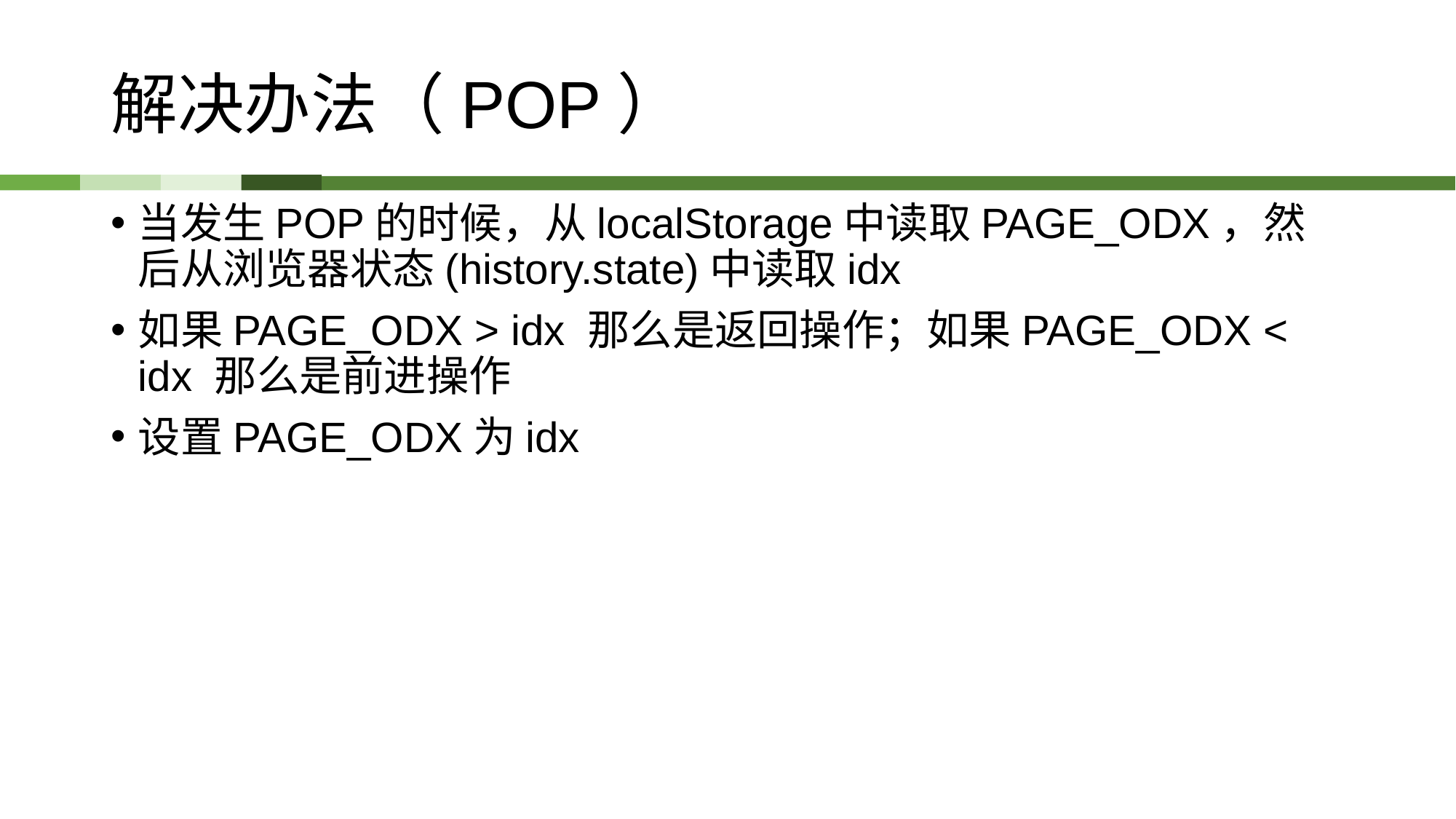

# 解决办法（POP）
当发生POP的时候，从localStorage中读取PAGE_ODX，然后从浏览器状态(history.state)中读取idx
如果PAGE_ODX > idx 那么是返回操作；如果PAGE_ODX < idx 那么是前进操作
设置PAGE_ODX为idx